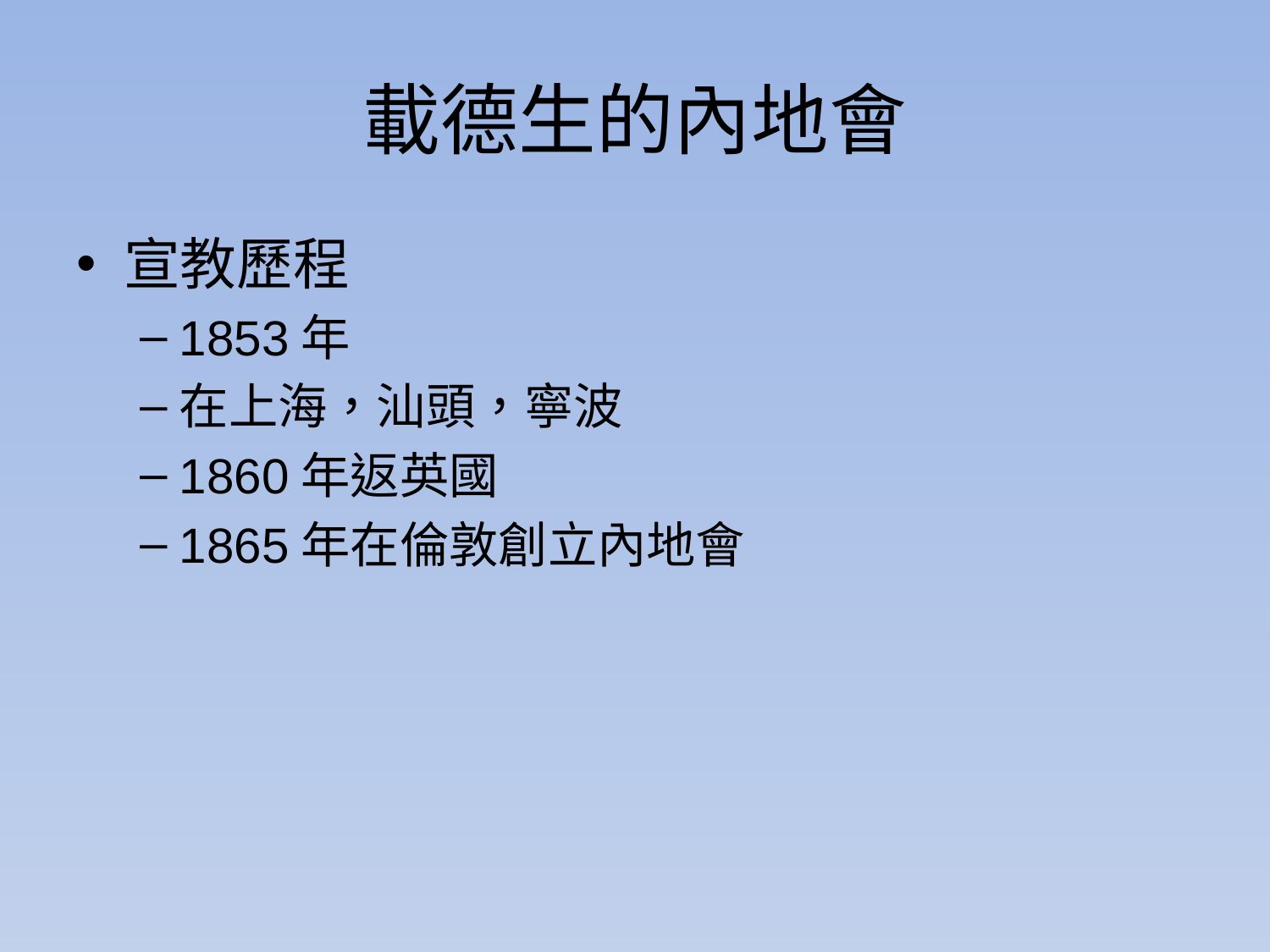

# 載德生的內地會
宣教歷程
1853年
在上海，汕頭，寧波
1860年返英國
1865年在倫敦創立內地會